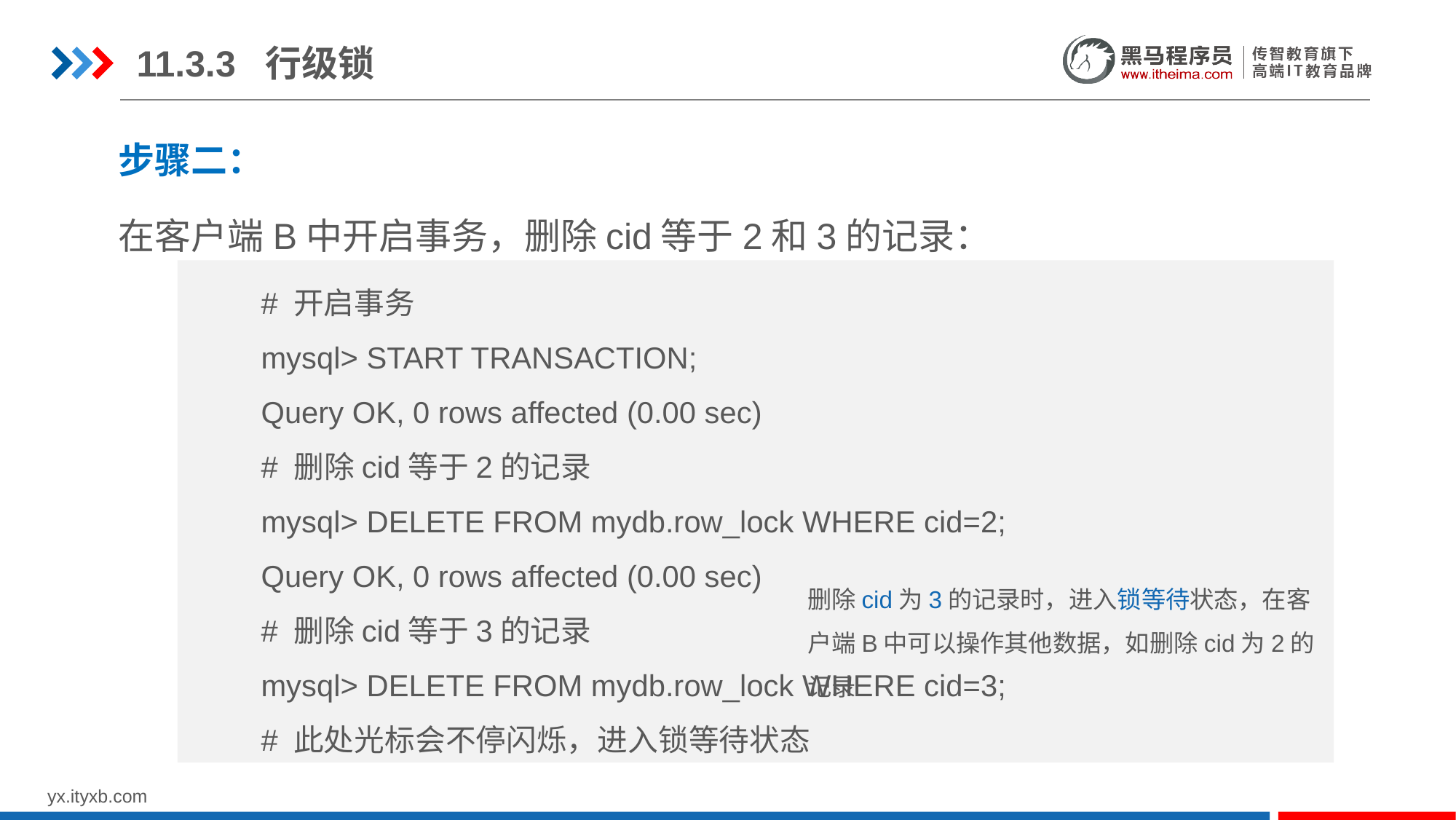

11.3.3  行级锁
步骤二：
在客户端B中开启事务，删除cid等于2和3的记录：
# 开启事务
mysql> START TRANSACTION;
Query OK, 0 rows affected (0.00 sec)
# 删除cid等于2的记录
mysql> DELETE FROM mydb.row_lock WHERE cid=2;
Query OK, 0 rows affected (0.00 sec)
# 删除cid等于3的记录
mysql> DELETE FROM mydb.row_lock WHERE cid=3;
# 此处光标会不停闪烁，进入锁等待状态
删除cid为3的记录时，进入锁等待状态，在客户端B中可以操作其他数据，如删除cid为2的记录